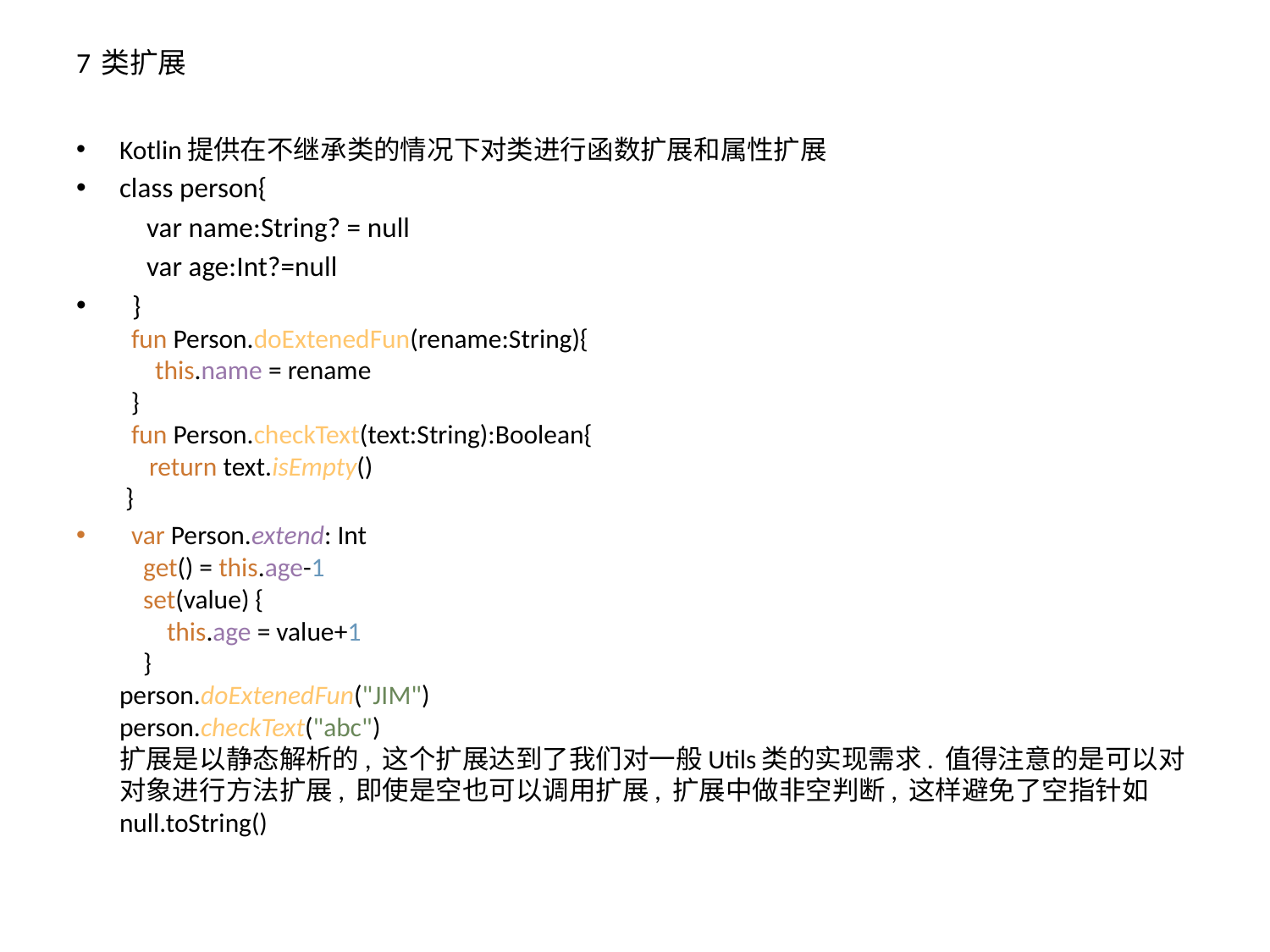

# 7 类扩展
Kotlin提供在不继承类的情况下对类进行函数扩展和属性扩展
class person{
  var name:String? = null
  var age:Int?=null
  }
  fun Person.doExtenedFun(rename:String){
      this.name = rename
  }
  fun Person.checkText(text:String):Boolean{
     return text.isEmpty()
 }
  var Person.extend: Int
    get() = this.age-1
    set(value) {
        this.age = value+1
    }
person.doExtenedFun("JIM")
person.checkText("abc")
扩展是以静态解析的, 这个扩展达到了我们对一般Utils类的实现需求. 值得注意的是可以对对象进行方法扩展, 即使是空也可以调用扩展, 扩展中做非空判断, 这样避免了空指针如 null.toString()